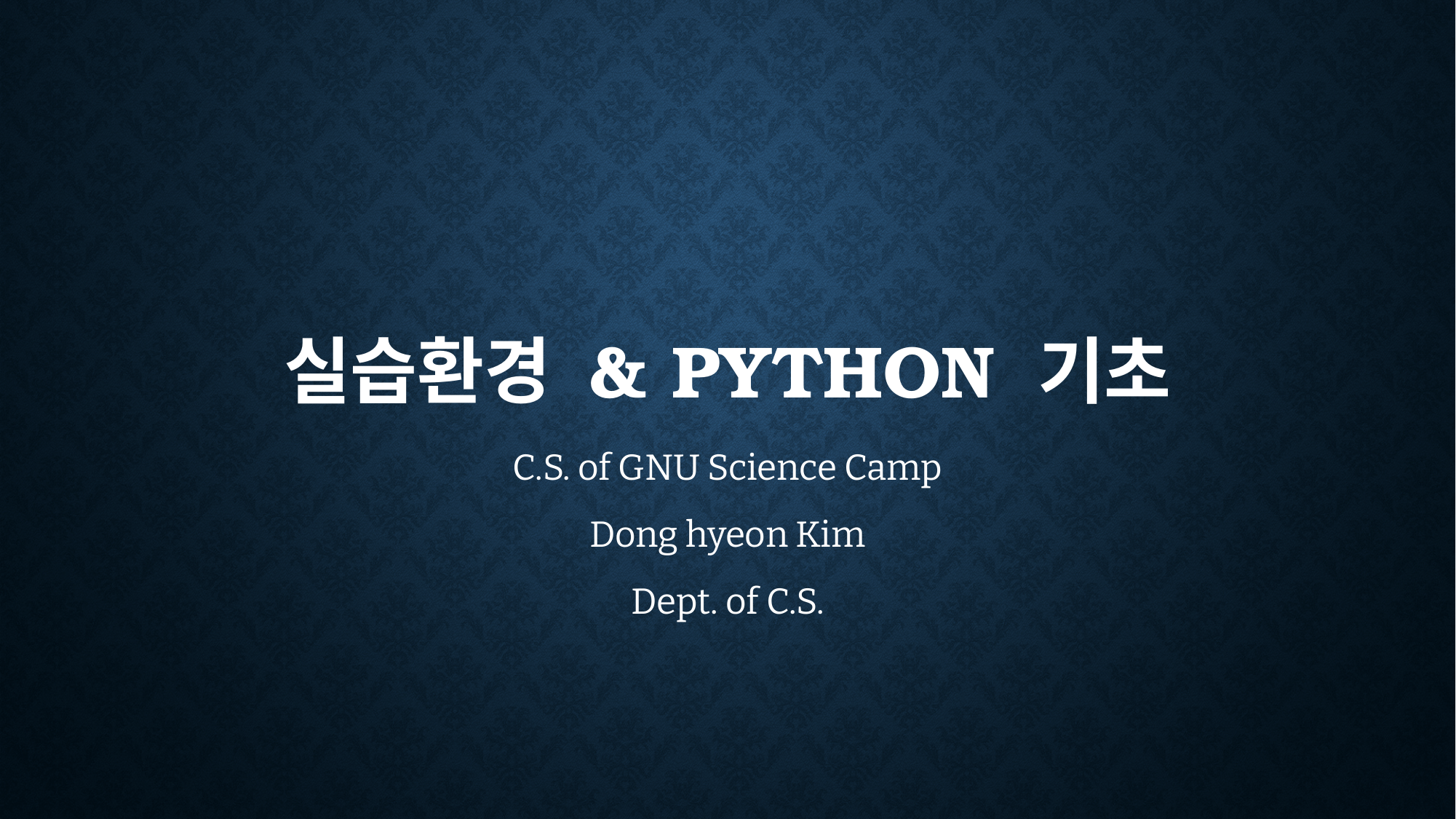

# 실습환경 & Python 기초
C.S. of GNU Science Camp
Dong hyeon Kim
Dept. of C.S.